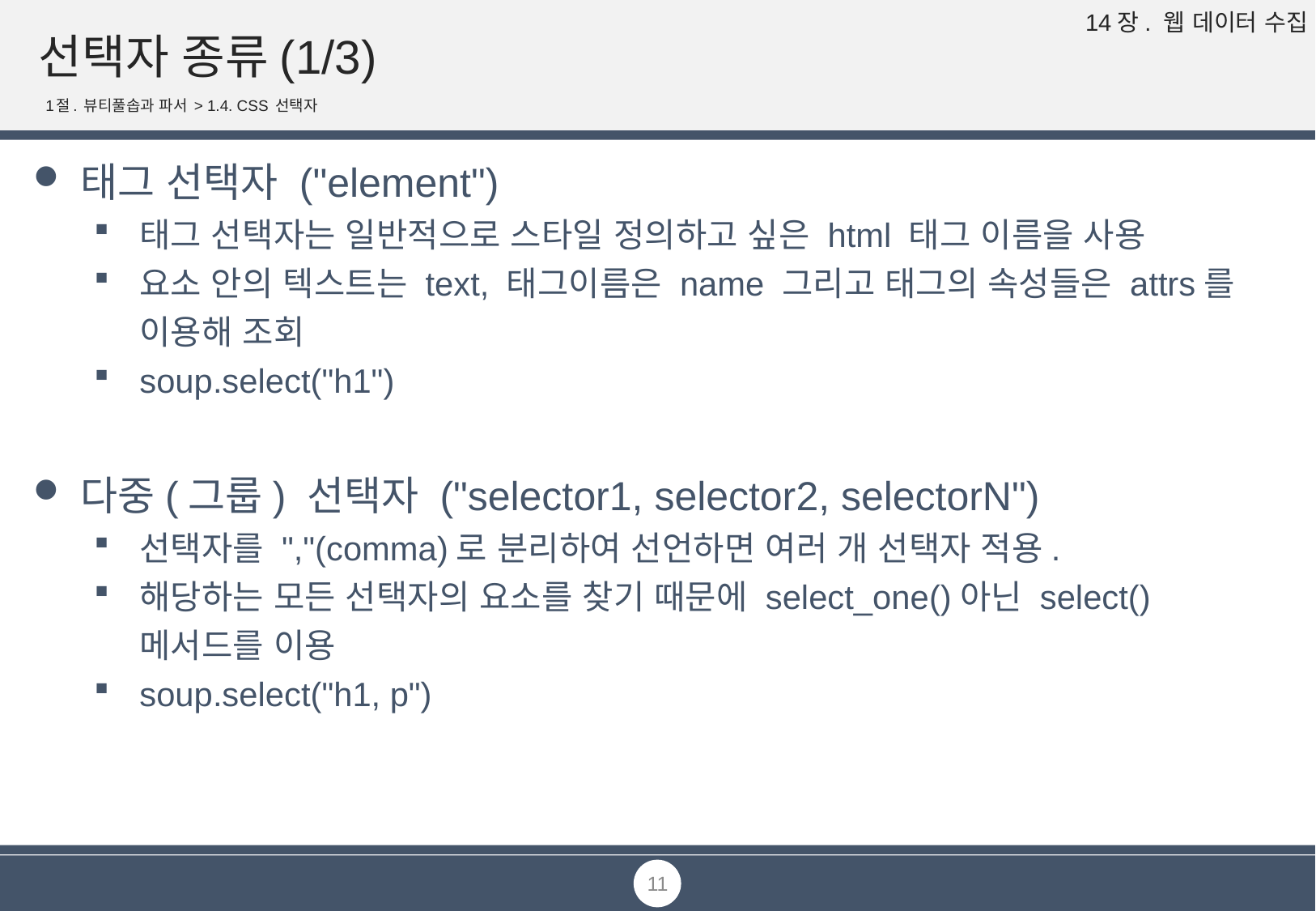

# 선택자 종류(1/3)
1절. 뷰티풀솝과 파서 > 1.4. CSS 선택자
태그 선택자 ("element")
태그 선택자는 일반적으로 스타일 정의하고 싶은 html 태그 이름을 사용
요소 안의 텍스트는 text, 태그이름은 name 그리고 태그의 속성들은 attrs를 이용해 조회
soup.select("h1")

다중(그룹) 선택자 ("selector1, selector2, selectorN")
선택자를 ","(comma)로 분리하여 선언하면 여러 개 선택자 적용.
해당하는 모든 선택자의 요소를 찾기 때문에 select_one()아닌 select() 메서드를 이용
soup.select("h1, p")
11